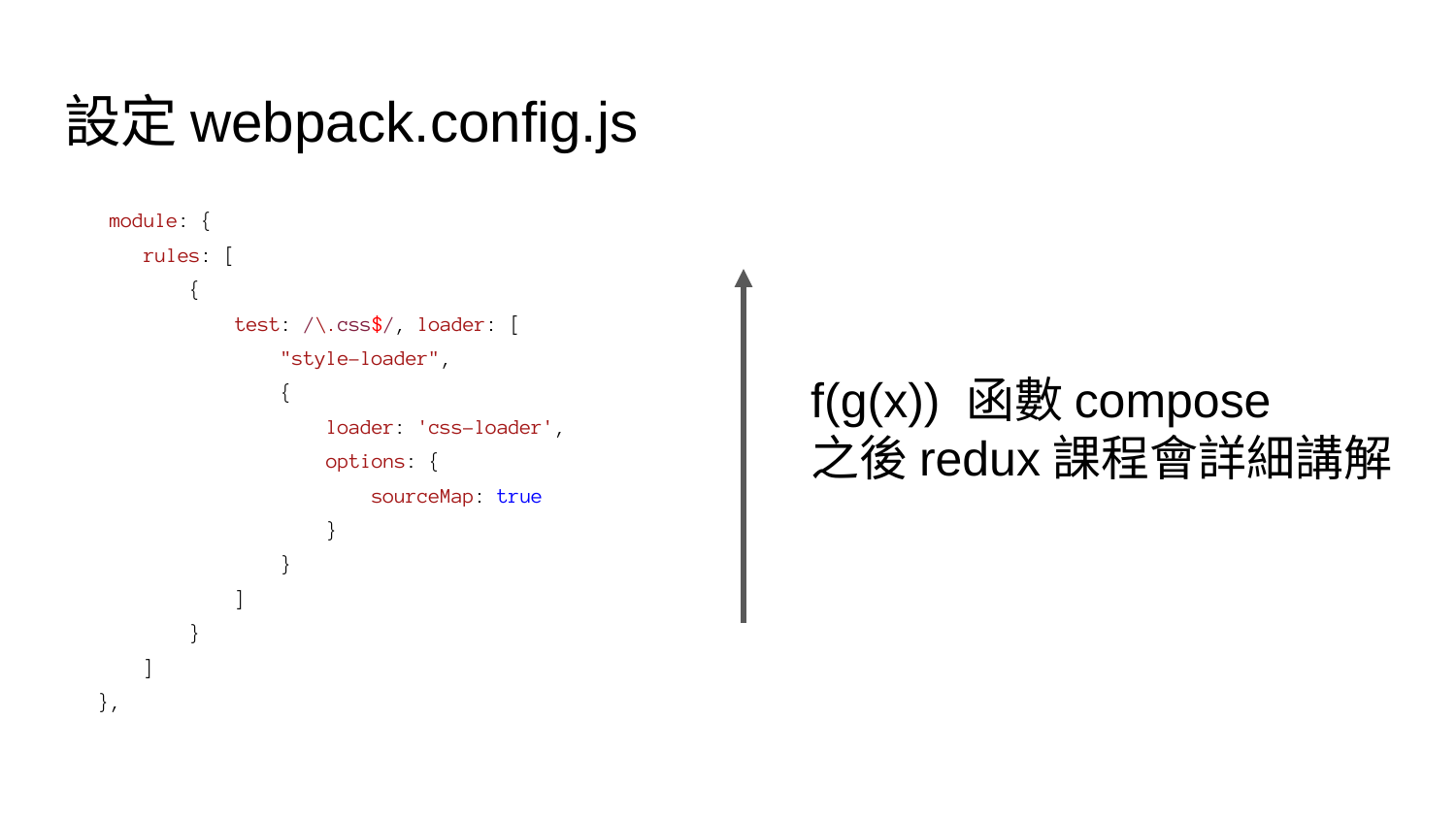

# 設定webpack.config.js
    module: {
       rules: [
           {
               test: /\.css$/, loader: [
                   "style-loader",
                   {
                       loader: 'css-loader',
                       options: {
                           sourceMap: true
                       }
                   }
               ]
           }
       ]
   },

f(g(x)) 函數compose
之後redux課程會詳細講解